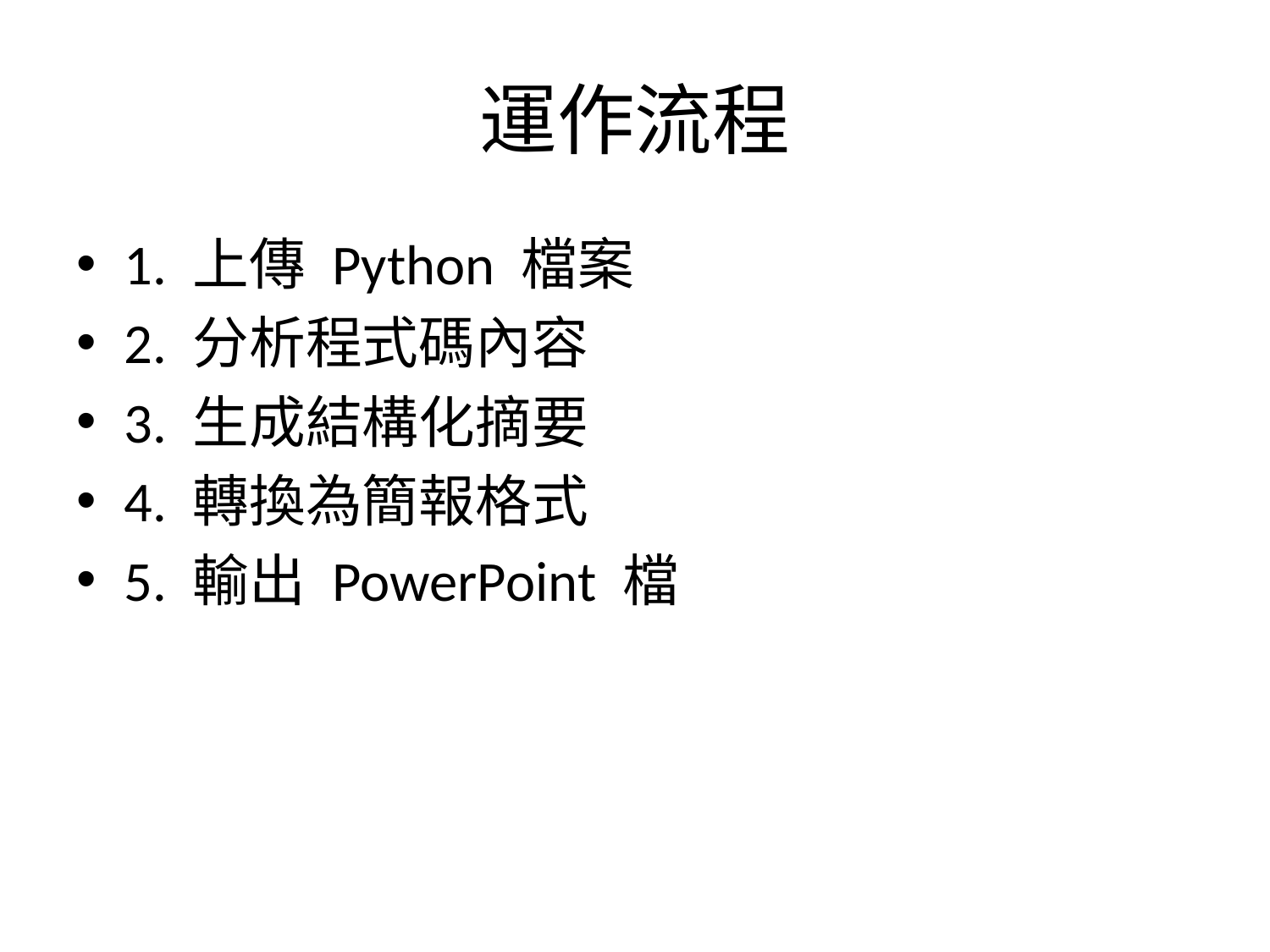

# 運作流程
1. 上傳 Python 檔案
2. 分析程式碼內容
3. 生成結構化摘要
4. 轉換為簡報格式
5. 輸出 PowerPoint 檔